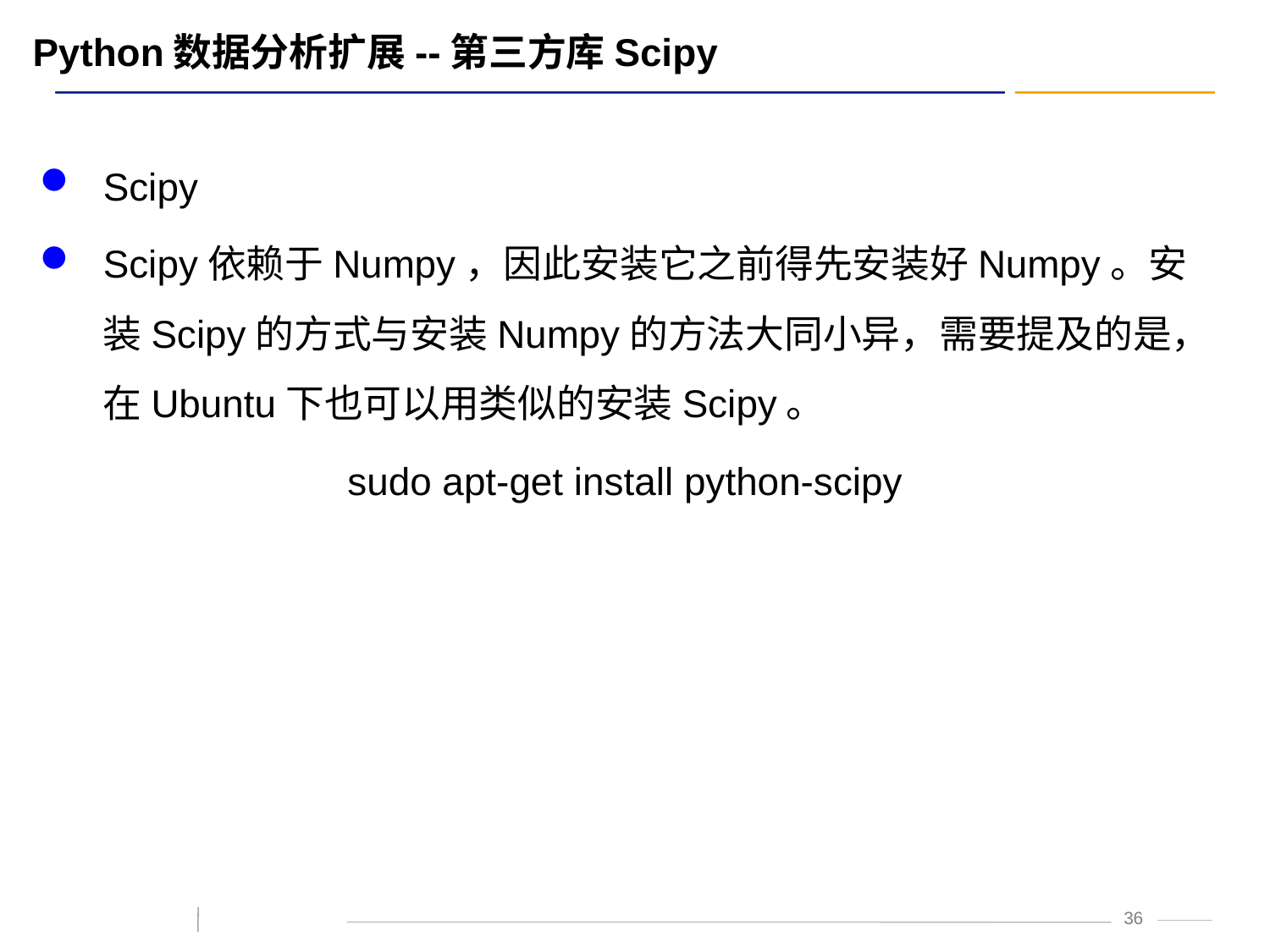

# Python数据分析扩展--第三方库Scipy

Scipy
Scipy依赖于Numpy，因此安装它之前得先安装好Numpy。安装Scipy的方式与安装Numpy的方法大同小异，需要提及的是，在Ubuntu下也可以用类似的安装Scipy。
sudo apt-get install python-scipy